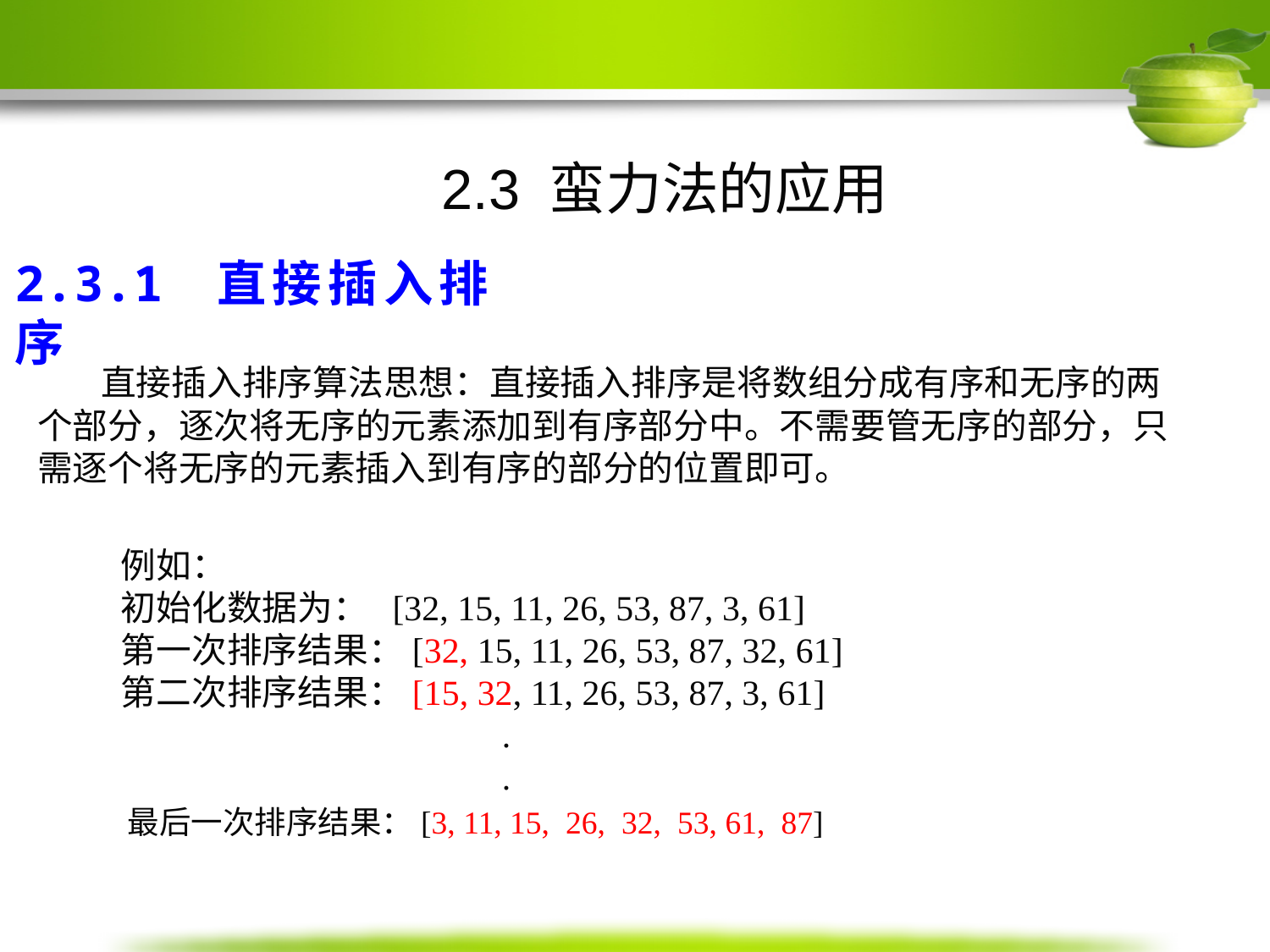

2.3 蛮力法的应用
2.3.1 直接插入排序
直接插入排序算法思想：直接插入排序是将数组分成有序和无序的两个部分，逐次将无序的元素添加到有序部分中。不需要管无序的部分，只需逐个将无序的元素插入到有序的部分的位置即可。
例如：
初始化数据为：  [32, 15, 11, 26, 53, 87, 3, 61]
第一次排序结果：[32, 15, 11, 26, 53, 87, 32, 61]
第二次排序结果：[15, 32, 11, 26, 53, 87, 3, 61]
.
.

最后一次排序结果：[3, 11, 15,  26,  32,  53, 61,  87]